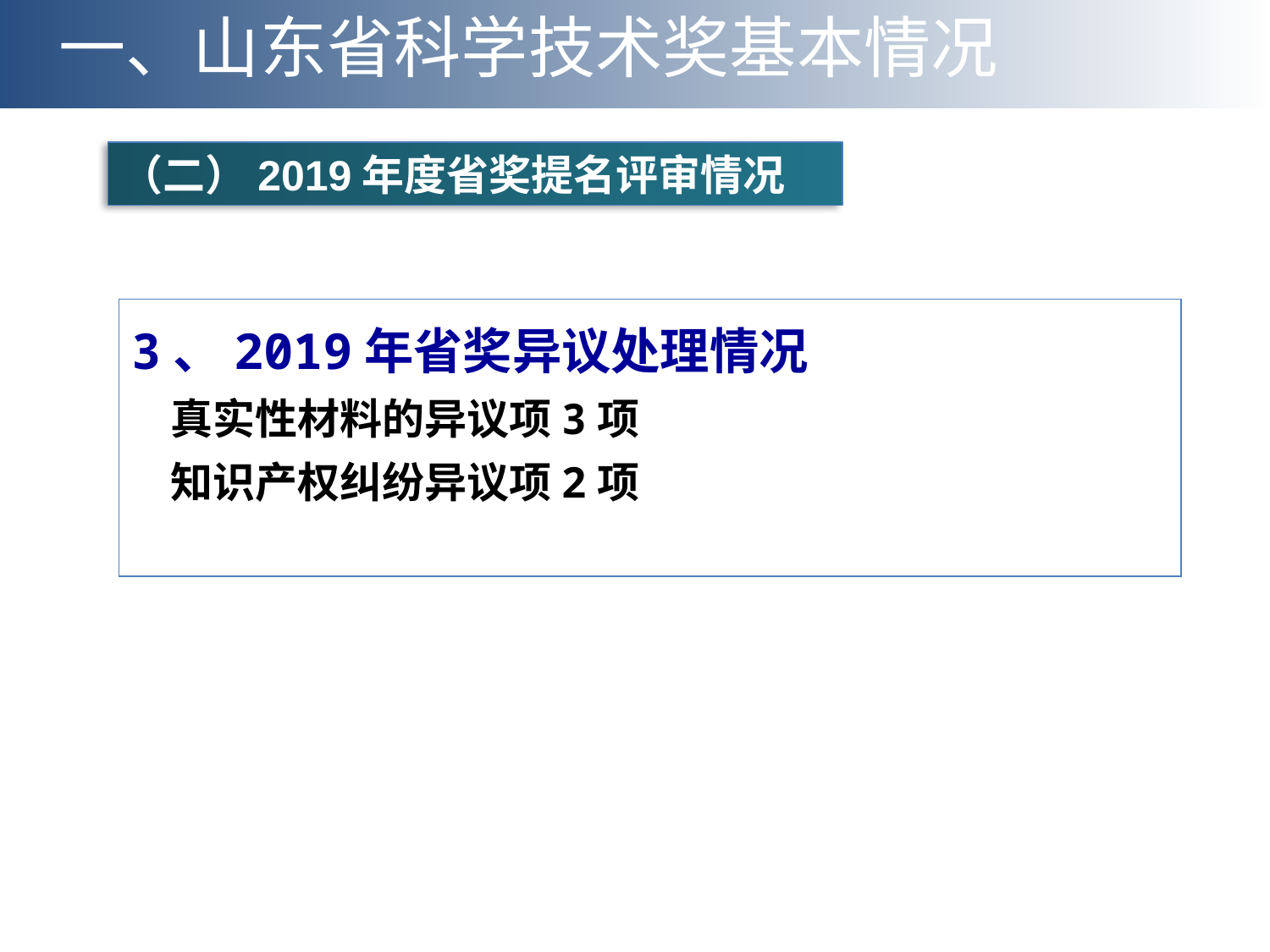

一、山东省科学技术奖基本情况
（二）2019年度省奖提名评审情况
3、2019年省奖异议处理情况
   真实性材料的异议项3项
   知识产权纠纷异议项2项